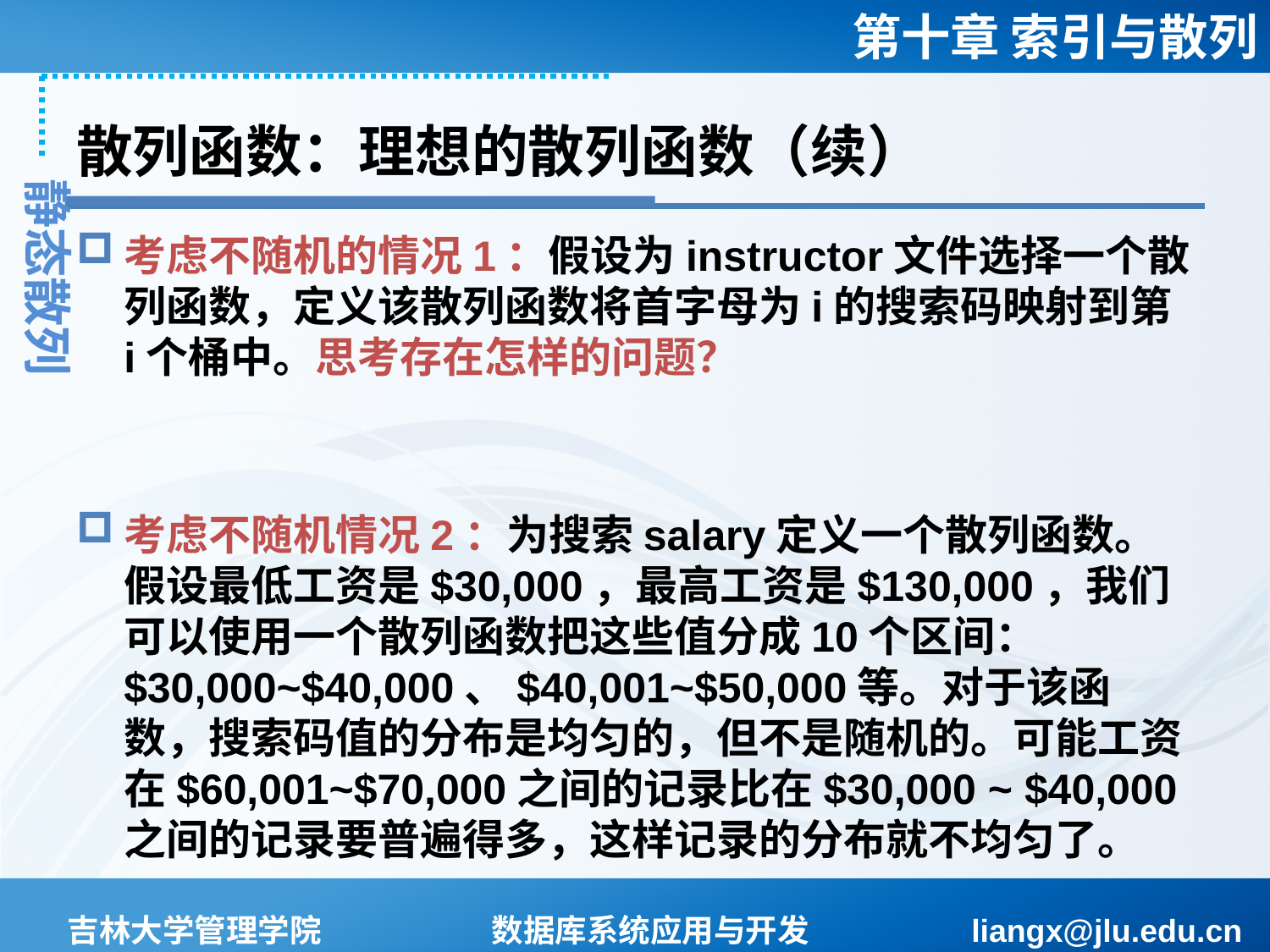

# 散列函数：理想的散列函数（续）
静态散列

考虑不随机的情况1：假设为instructor文件选择一个散列函数，定义该散列函数将首字母为i的搜索码映射到第i个桶中。思考存在怎样的问题？

考虑不随机情况2：为搜索salary定义一个散列函数。假设最低工资是$30,000，最高工资是$130,000，我们可以使用一个散列函数把这些值分成10个区间：$30,000~$40,000、$40,001~$50,000等。对于该函数，搜索码值的分布是均匀的，但不是随机的。可能工资在$60,001~$70,000之间的记录比在$30,000 ~ $40,000之间的记录要普遍得多，这样记录的分布就不均匀了。